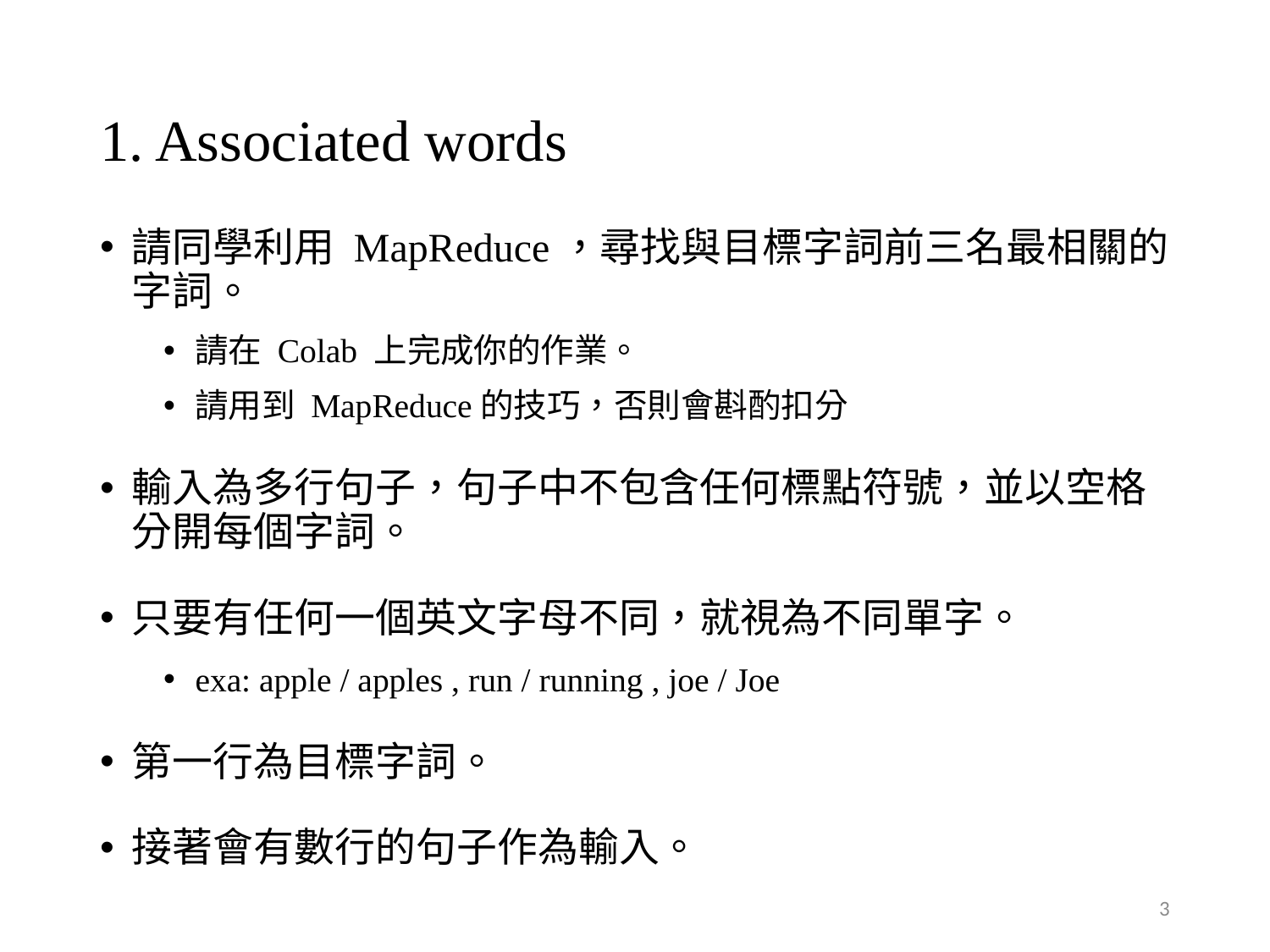

# 1. Associated words
請同學利用 MapReduce，尋找與目標字詞前三名最相關的字詞。
請在 Colab 上完成你的作業。
請用到 MapReduce的技巧，否則會斟酌扣分
輸入為多行句子，句子中不包含任何標點符號，並以空格分開每個字詞。
只要有任何一個英文字母不同，就視為不同單字。
exa: apple / apples , run / running , joe / Joe
第一行為目標字詞。
接著會有數行的句子作為輸入。

3